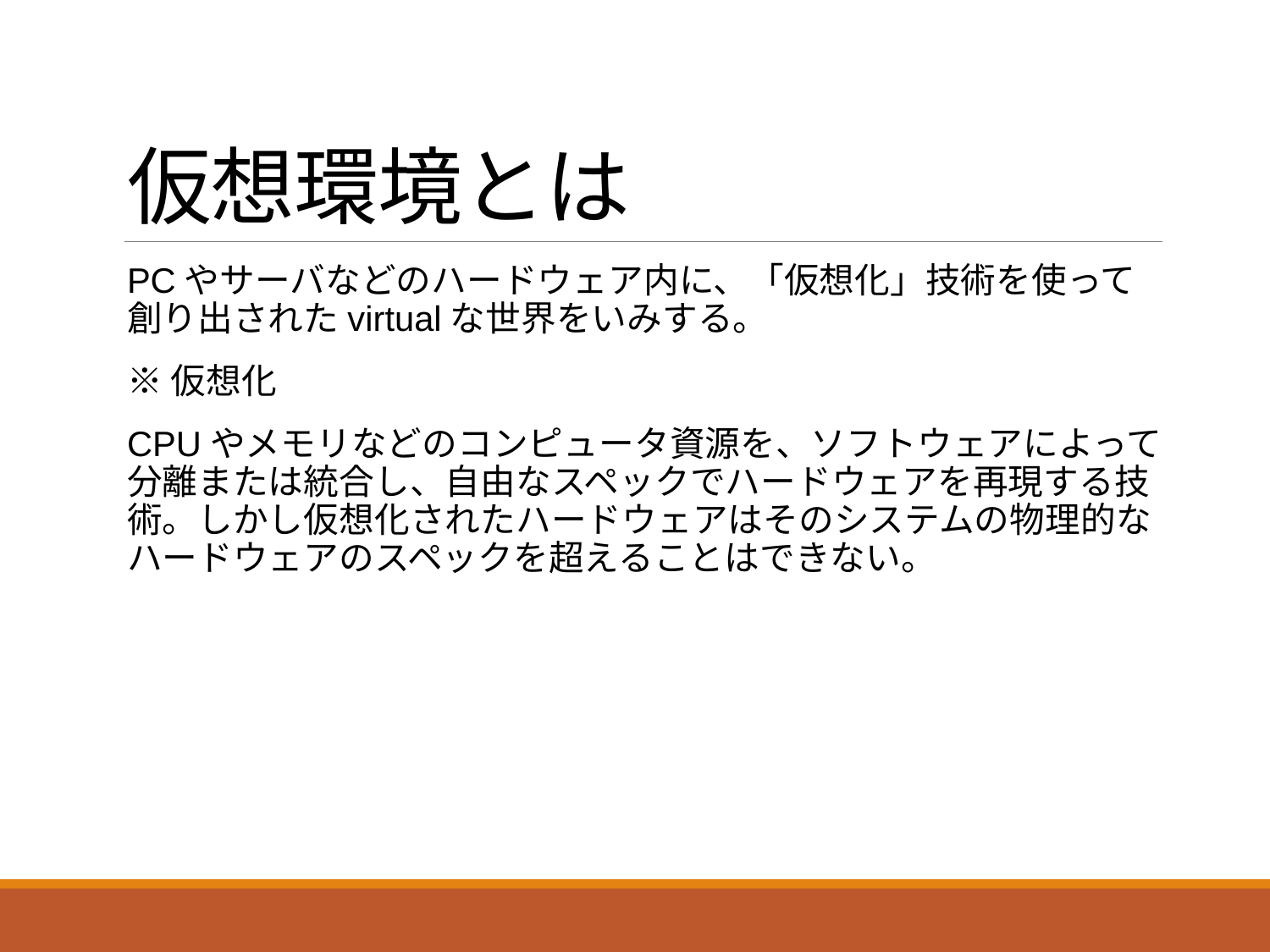

# 仮想環境とは
PCやサーバなどのハードウェア内に、「仮想化」技術を使って創り出されたvirtualな世界をいみする。
※仮想化
CPUやメモリなどのコンピュータ資源を、ソフトウェアによって分離または統合し、自由なスペックでハードウェアを再現する技術。しかし仮想化されたハードウェアはそのシステムの物理的なハードウェアのスペックを超えることはできない。